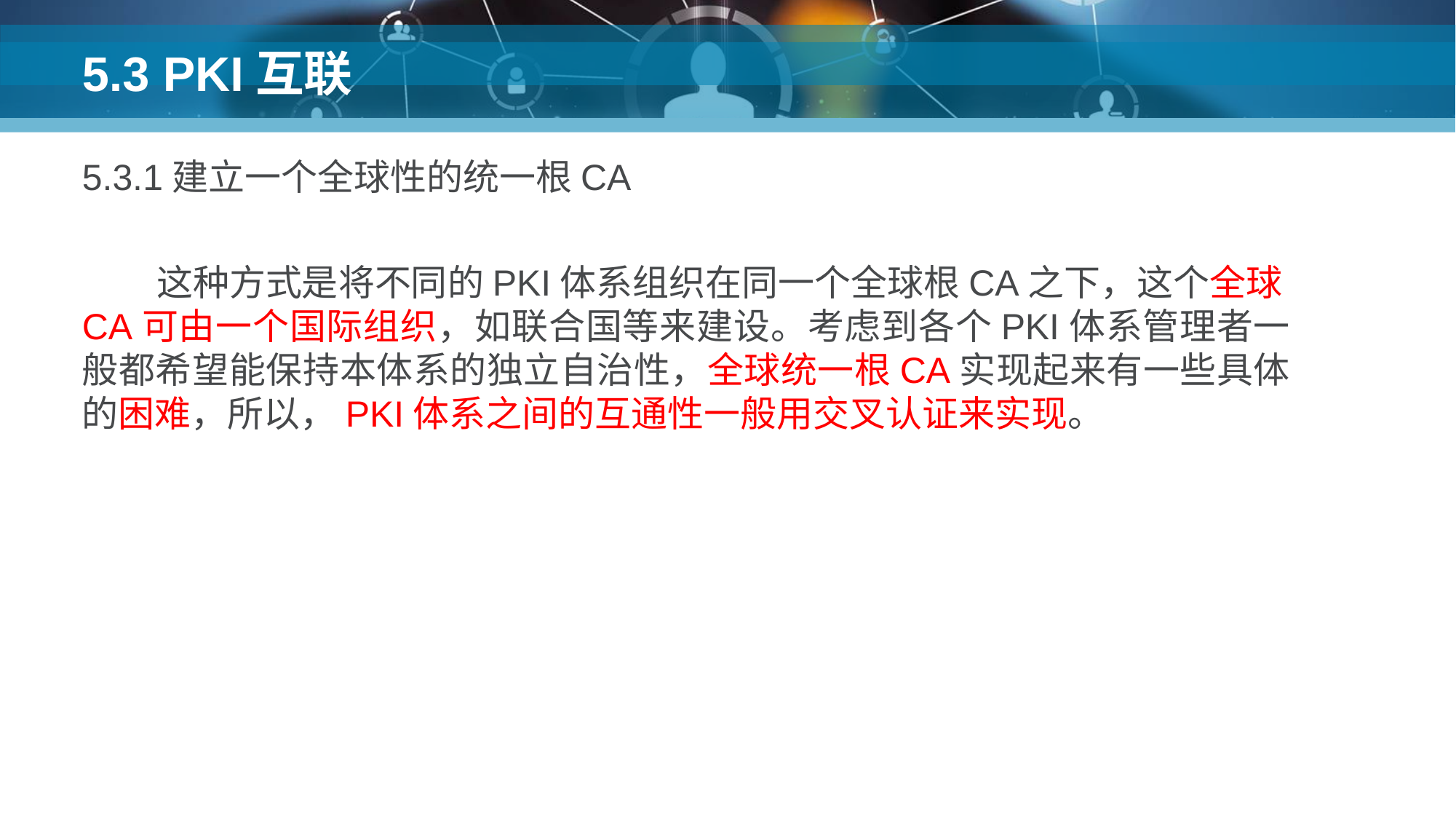

# 5.3 PKI互联
5.3.1建立一个全球性的统一根CA

        这种方式是将不同的PKI体系组织在同一个全球根CA之下，这个全球CA可由一个国际组织，如联合国等来建设。考虑到各个PKI体系管理者一般都希望能保持本体系的独立自治性，全球统一根CA实现起来有一些具体的困难，所以，PKI体系之间的互通性一般用交叉认证来实现。